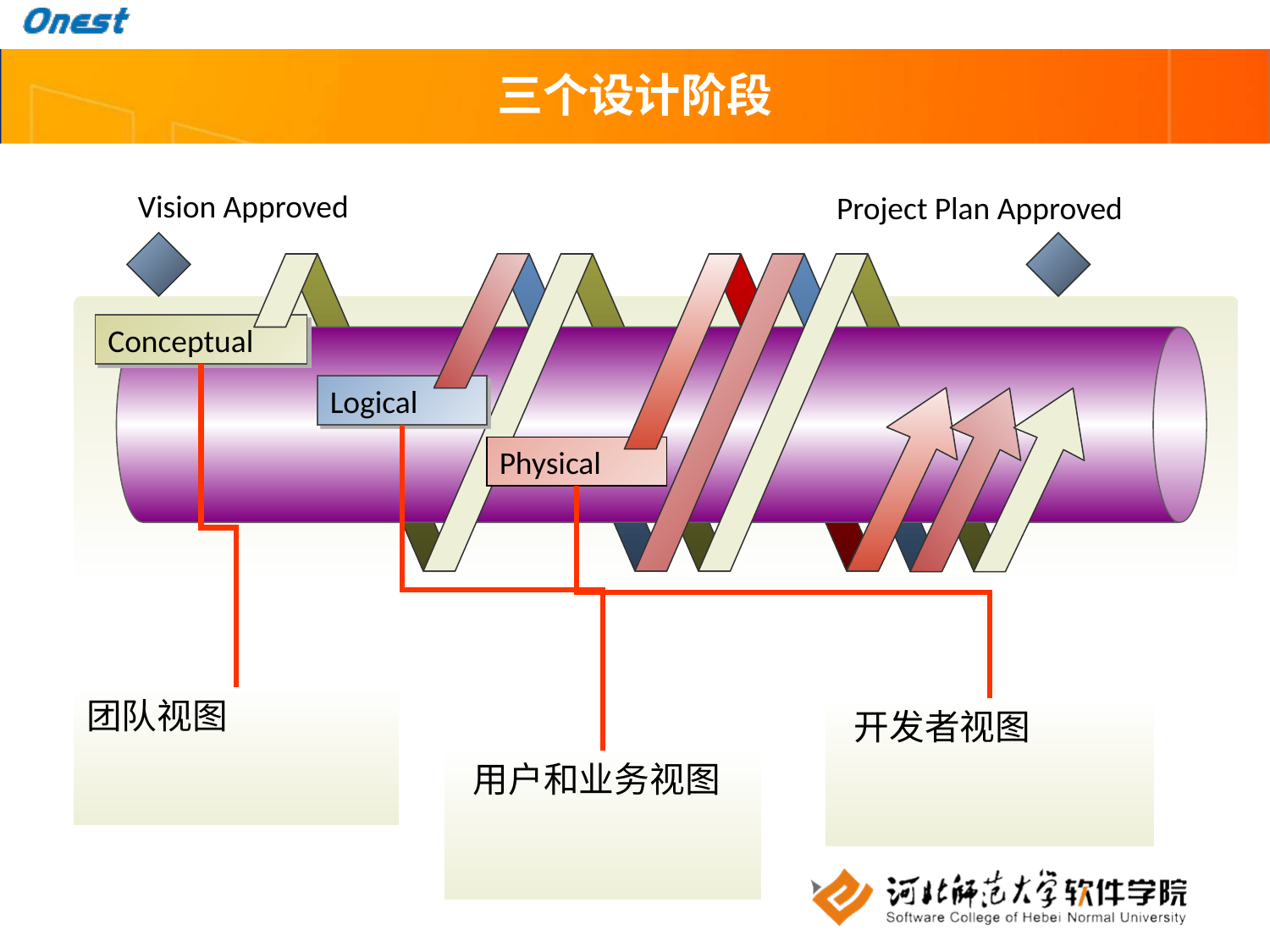

# 三个设计阶段
Vision Approved
Project Plan Approved

Conceptual
Logical

Physical

团队视图
开发者视图
用户和业务视图